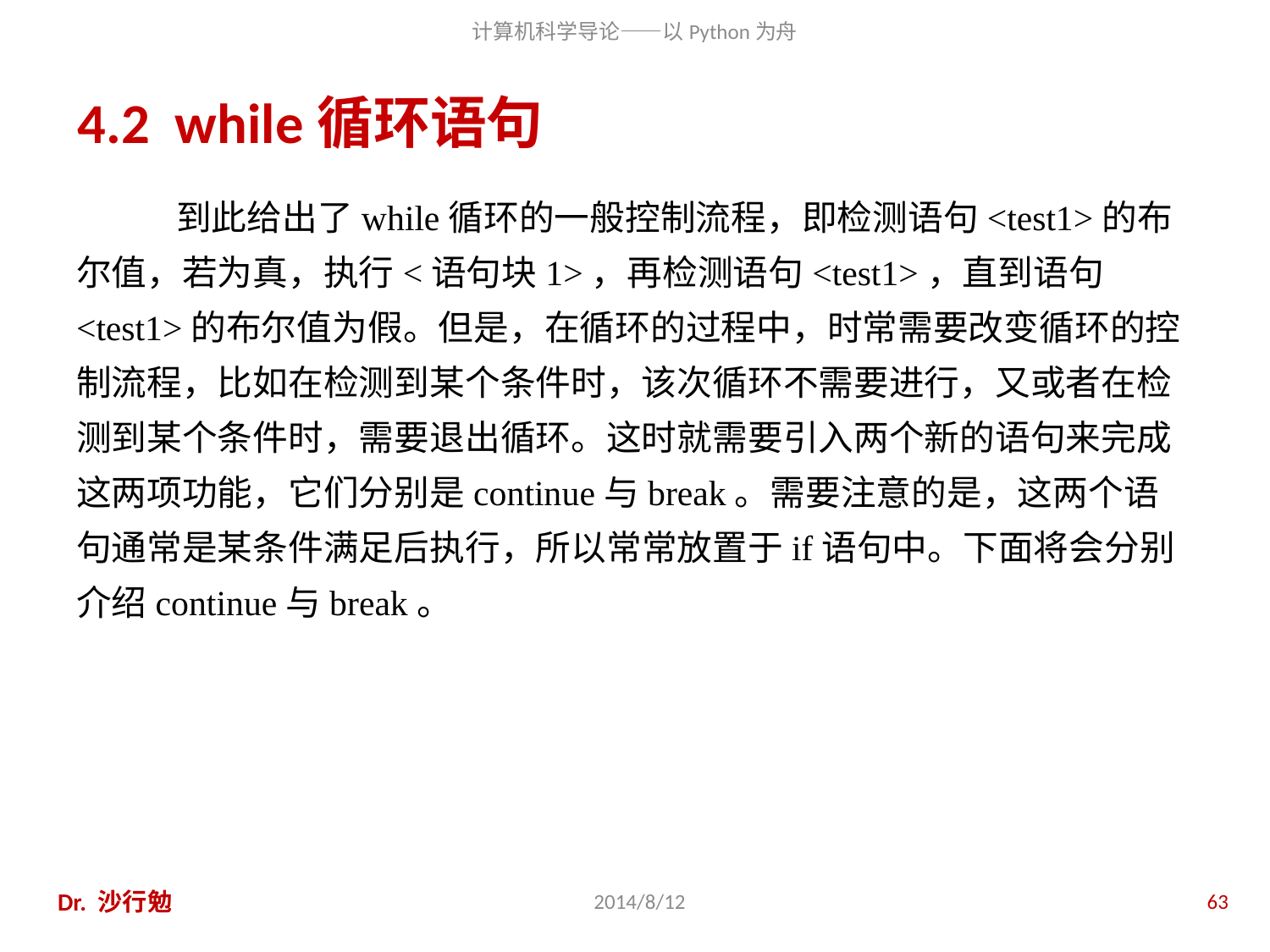

# 4.2  while循环语句
到此给出了while循环的一般控制流程，即检测语句<test1>的布尔值，若为真，执行<语句块1>，再检测语句<test1>，直到语句<test1>的布尔值为假。但是，在循环的过程中，时常需要改变循环的控制流程，比如在检测到某个条件时，该次循环不需要进行，又或者在检测到某个条件时，需要退出循环。这时就需要引入两个新的语句来完成这两项功能，它们分别是continue与break。需要注意的是，这两个语句通常是某条件满足后执行，所以常常放置于if语句中。下面将会分别介绍continue与break。

Dr. 沙行勉
2014/8/12
63